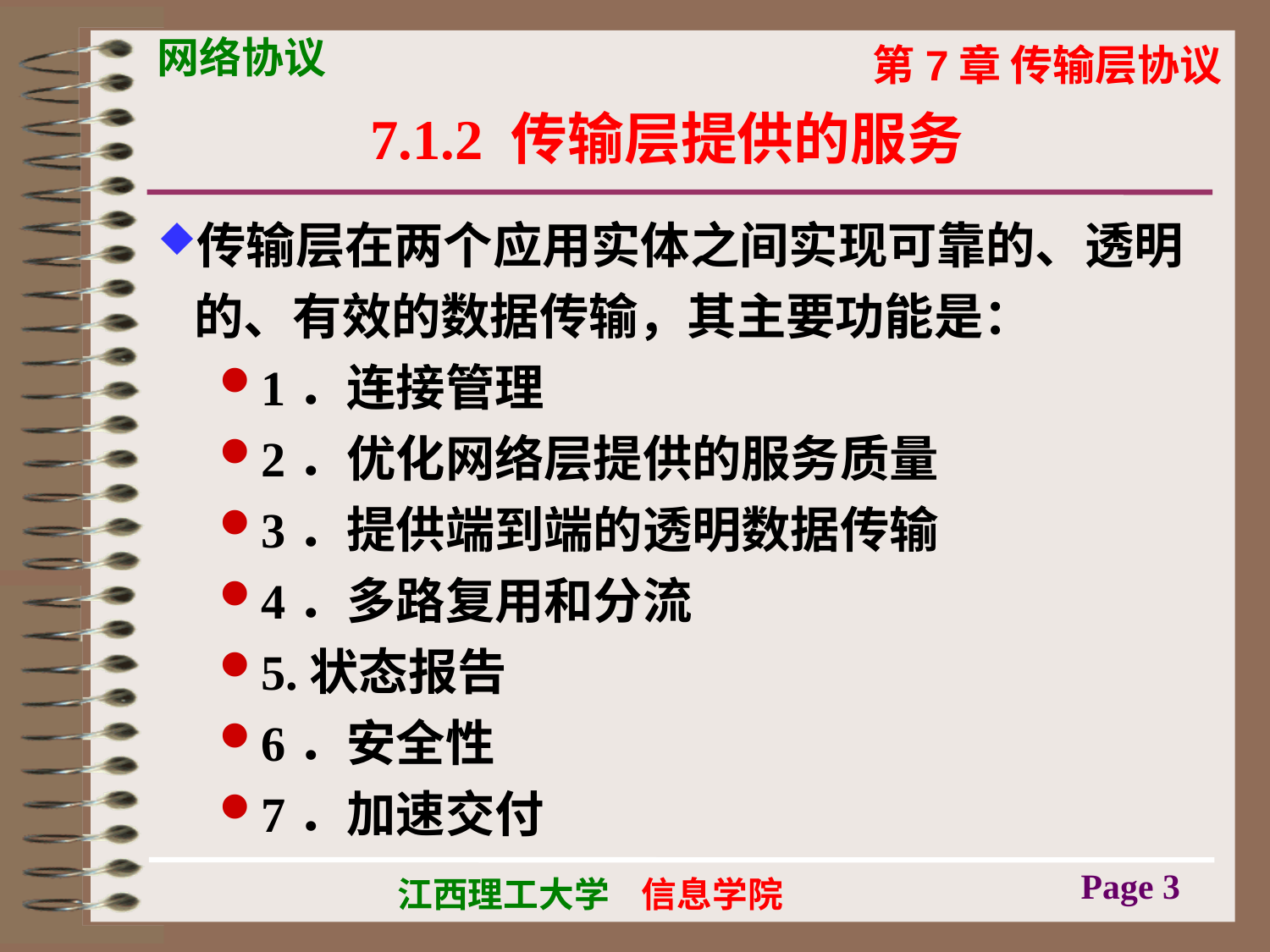

# 7.1.2 传输层提供的服务
传输层在两个应用实体之间实现可靠的、透明的、有效的数据传输，其主要功能是：
1．连接管理
2．优化网络层提供的服务质量
3．提供端到端的透明数据传输
4．多路复用和分流
5.状态报告
6．安全性
7．加速交付
Page 3